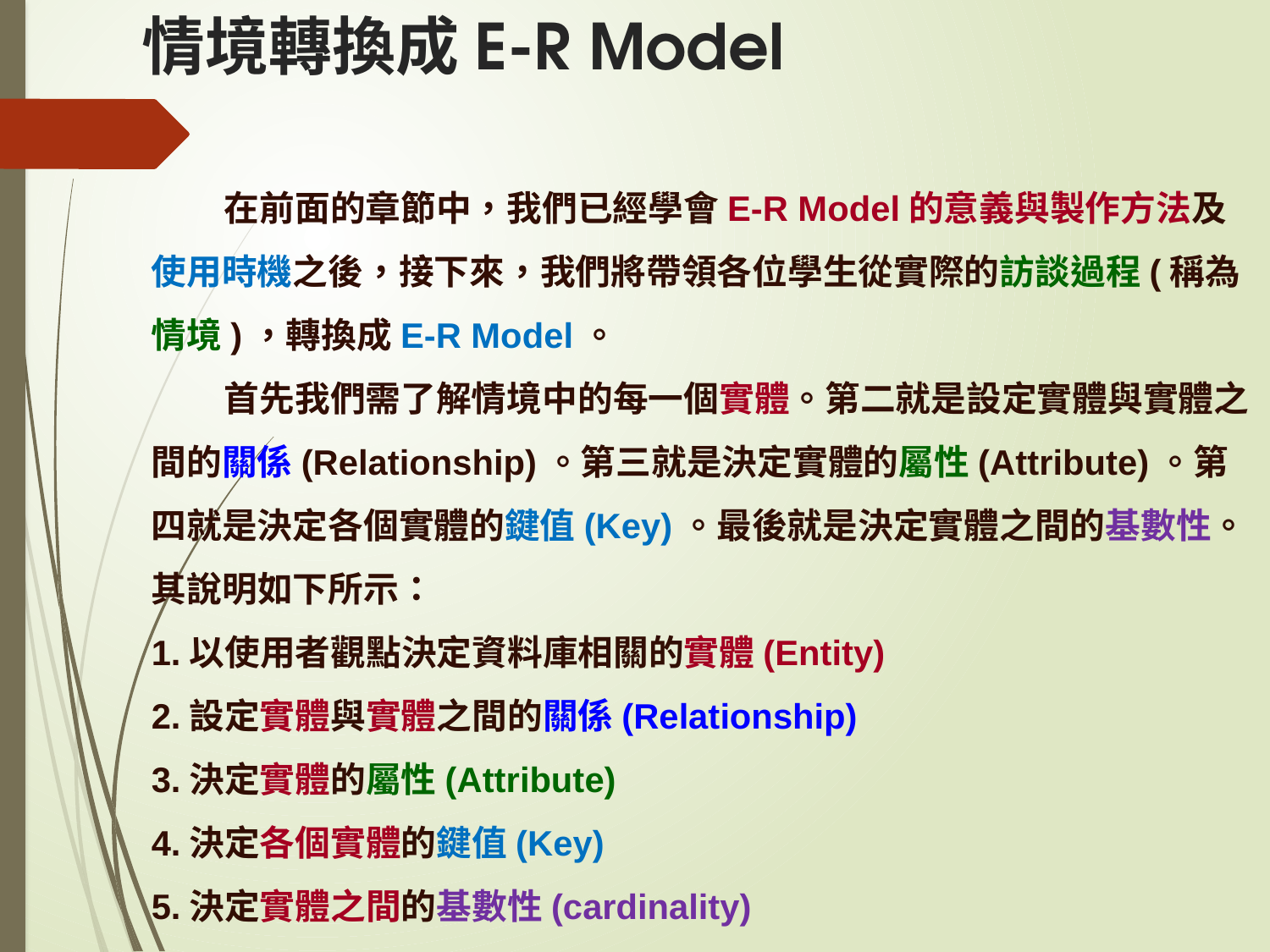

# 情境轉換成E-R Model
        在前面的章節中，我們已經學會E-R Model的意義與製作方法及使用時機之後，接下來，我們將帶領各位學生從實際的訪談過程(稱為情境)，轉換成E-R Model。
        首先我們需了解情境中的每一個實體。第二就是設定實體與實體之間的關係(Relationship)。第三就是決定實體的屬性(Attribute)。第四就是決定各個實體的鍵值(Key)。最後就是決定實體之間的基數性。
其說明如下所示：
1.以使用者觀點決定資料庫相關的實體(Entity)
2.設定實體與實體之間的關係(Relationship)
3.決定實體的屬性(Attribute)
4.決定各個實體的鍵值(Key)
5.決定實體之間的基數性(cardinality)